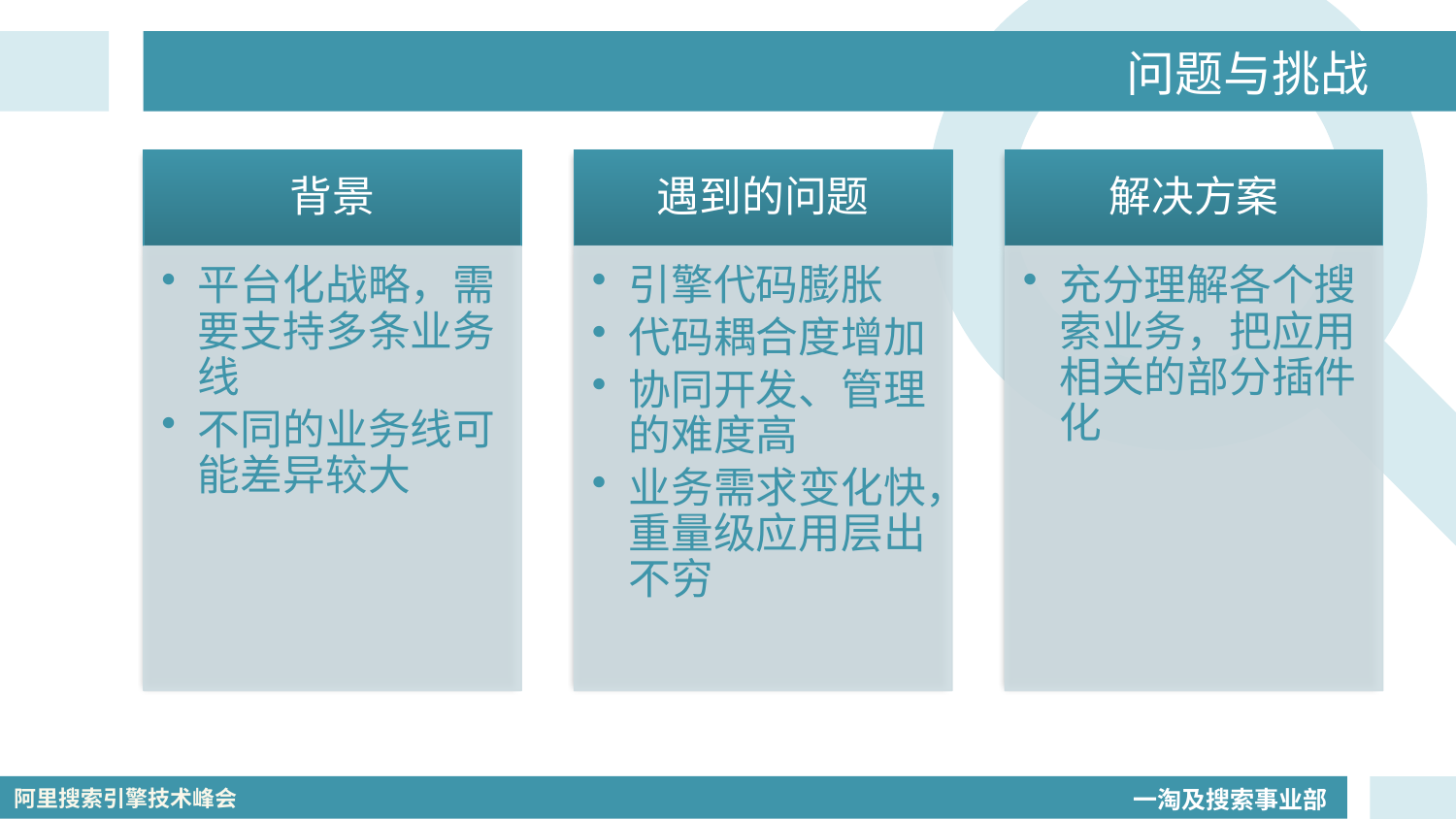

# 问题与挑战
背景
平台化战略，需要支持多条业务线
不同的业务线可能差异较大
遇到的问题
引擎代码膨胀
代码耦合度增加
协同开发、管理的难度高
业务需求变化快，重量级应用层出不穷

解决方案
充分理解各个搜索业务，把应用相关的部分插件化